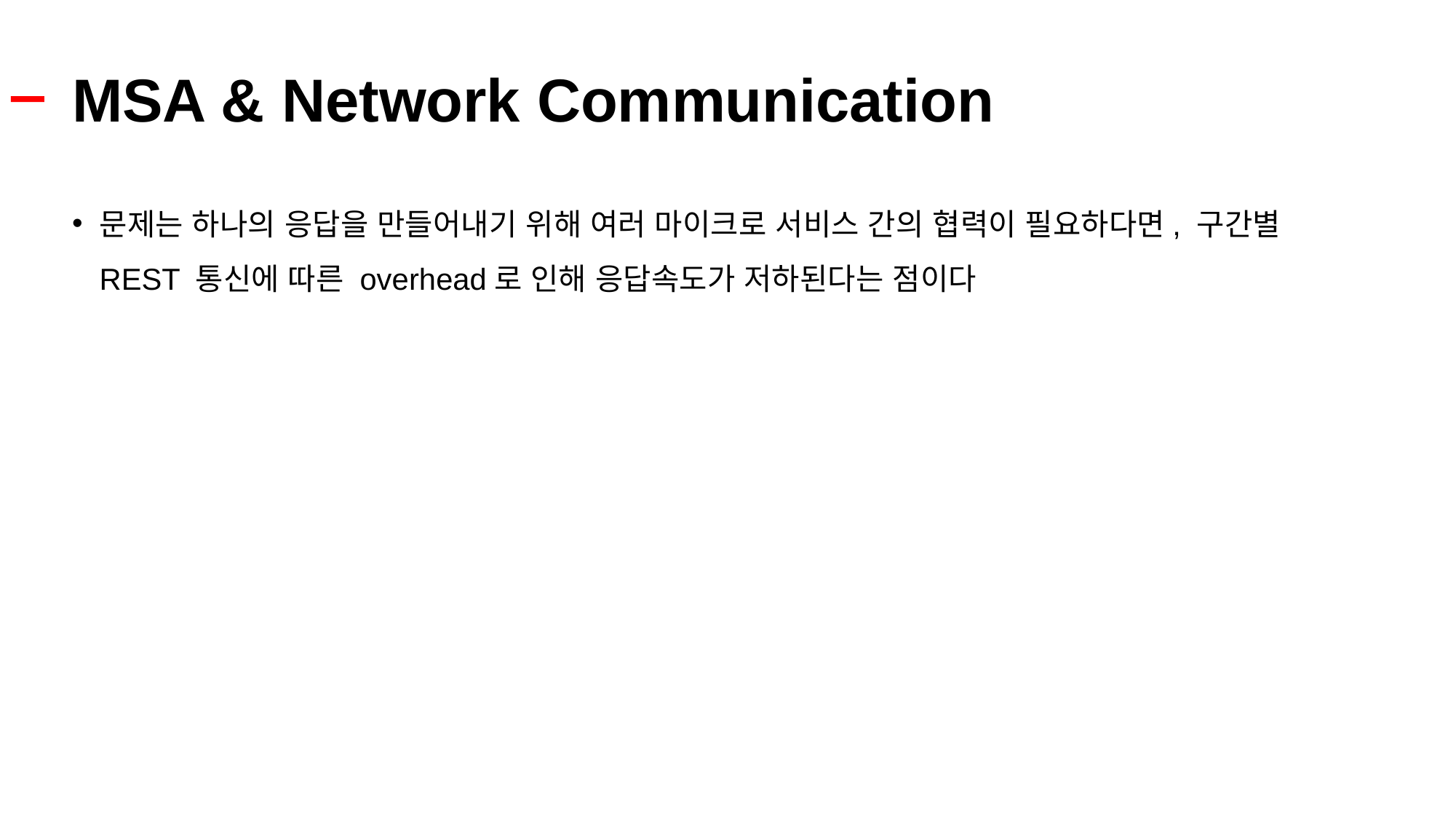

# MSA & Network Communication

문제는 하나의 응답을 만들어내기 위해 여러 마이크로 서비스 간의 협력이 필요하다면, 구간별 REST 통신에 따른 overhead로 인해 응답속도가 저하된다는 점이다